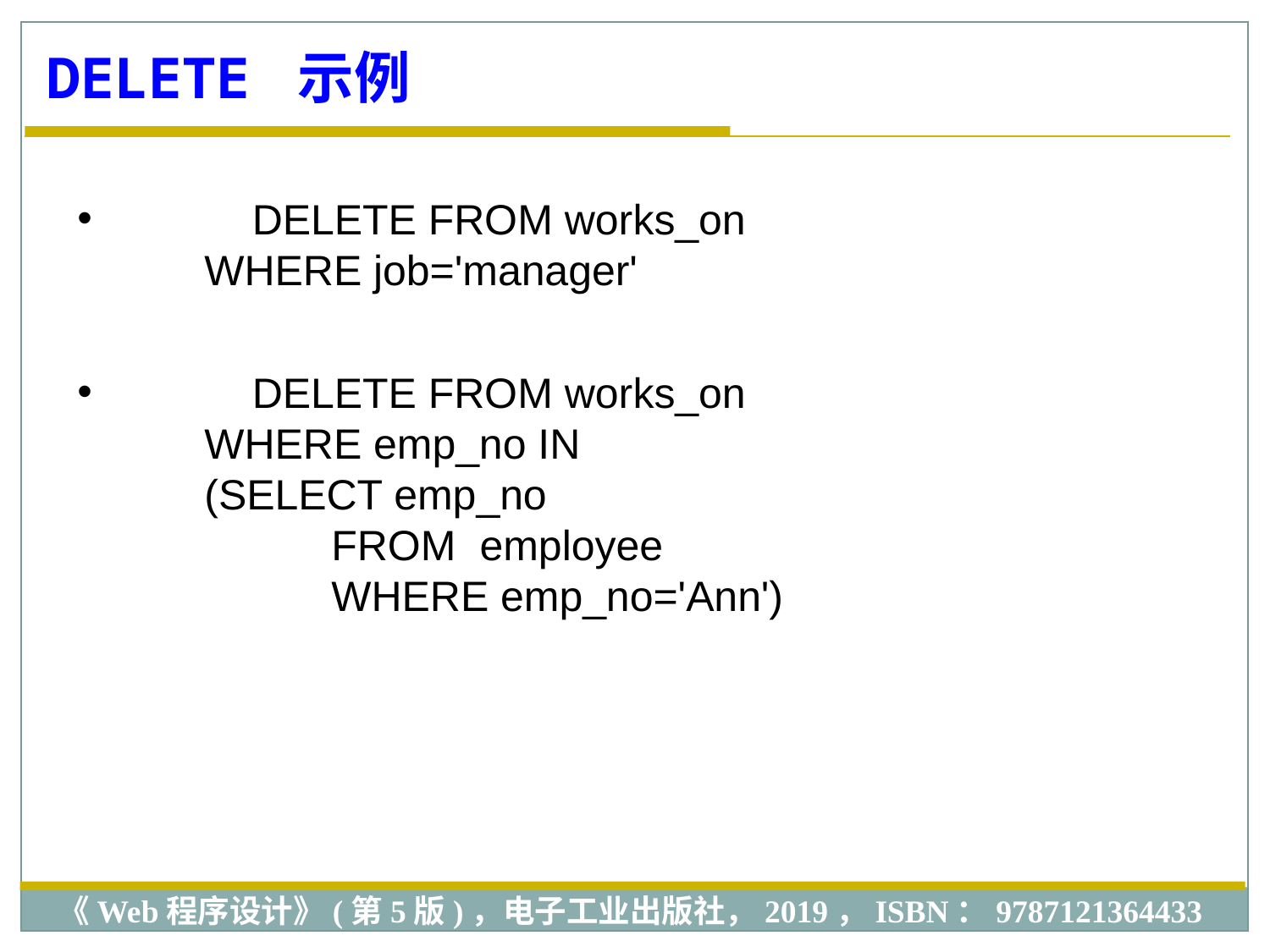

DELETE 示例
	DELETE FROM works_on
	WHERE job='manager'

	DELETE FROM works_on
	WHERE emp_no IN
	(SELECT emp_no
    		FROM  employee
    		WHERE emp_no='Ann')